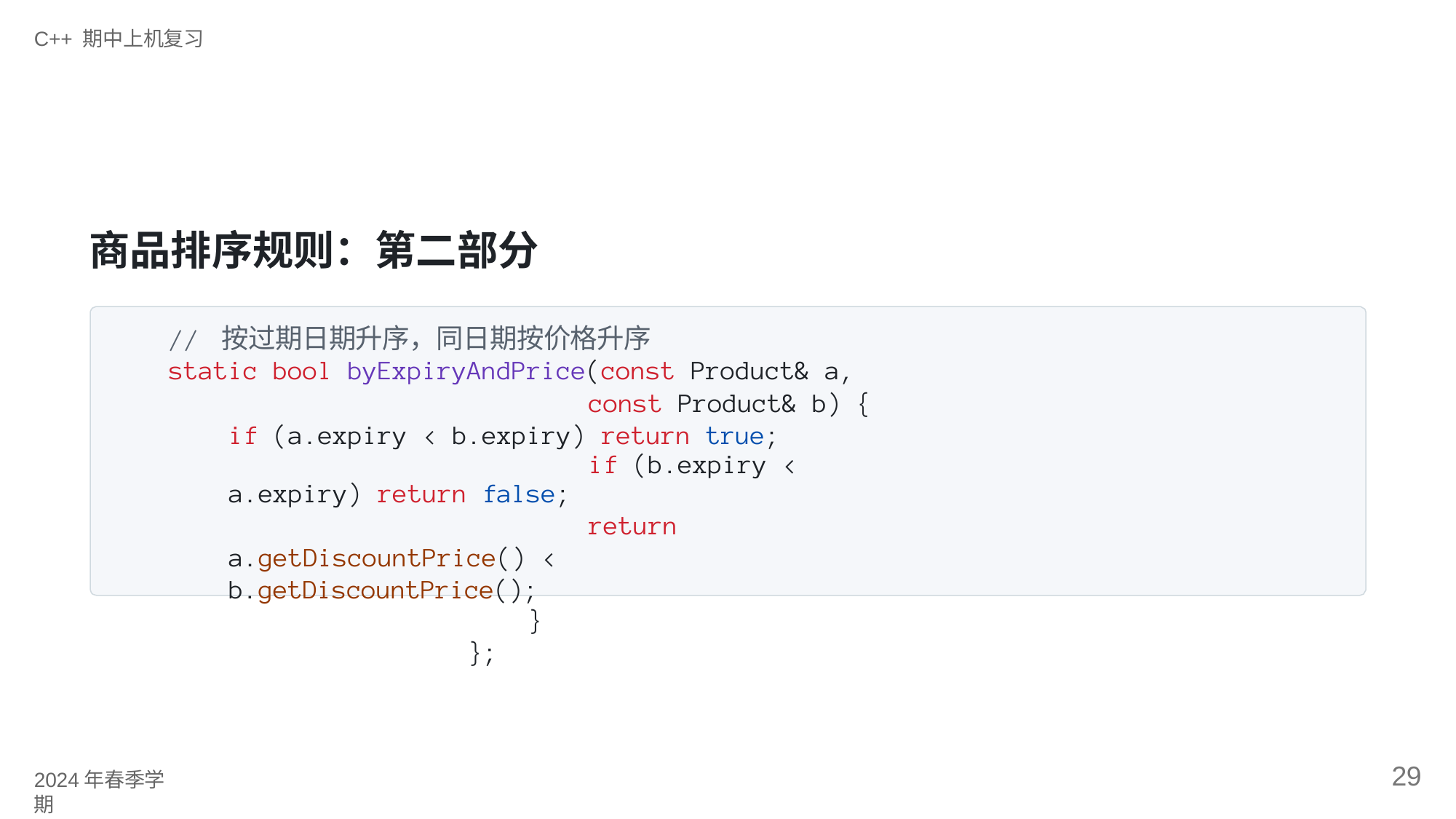

C++ 期中上机复习
# 商品排序规则：第二部分

// 按过期日期升序，同日期按价格升序
static bool byExpiryAndPrice(const Product& a,
const Product& b) { if (a.expiry < b.expiry) return true;
if (b.expiry < a.expiry) return false;
return a.getDiscountPrice() < b.getDiscountPrice();
}
};
29
2024年春季学期